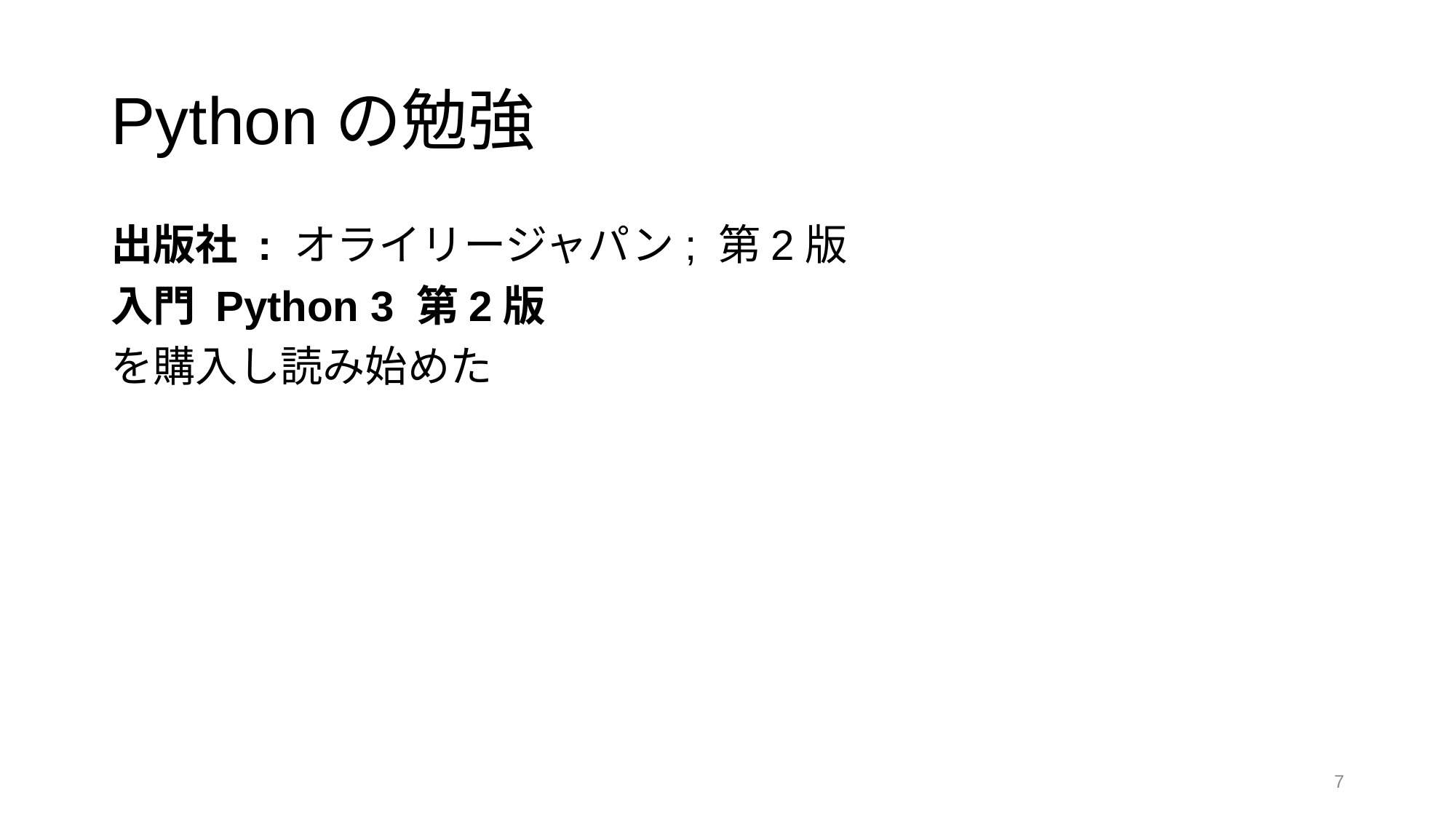

# Pythonの勉強
出版社 : オライリージャパン; 第2版
入門 Python 3 第2版
を購入し読み始めた
7